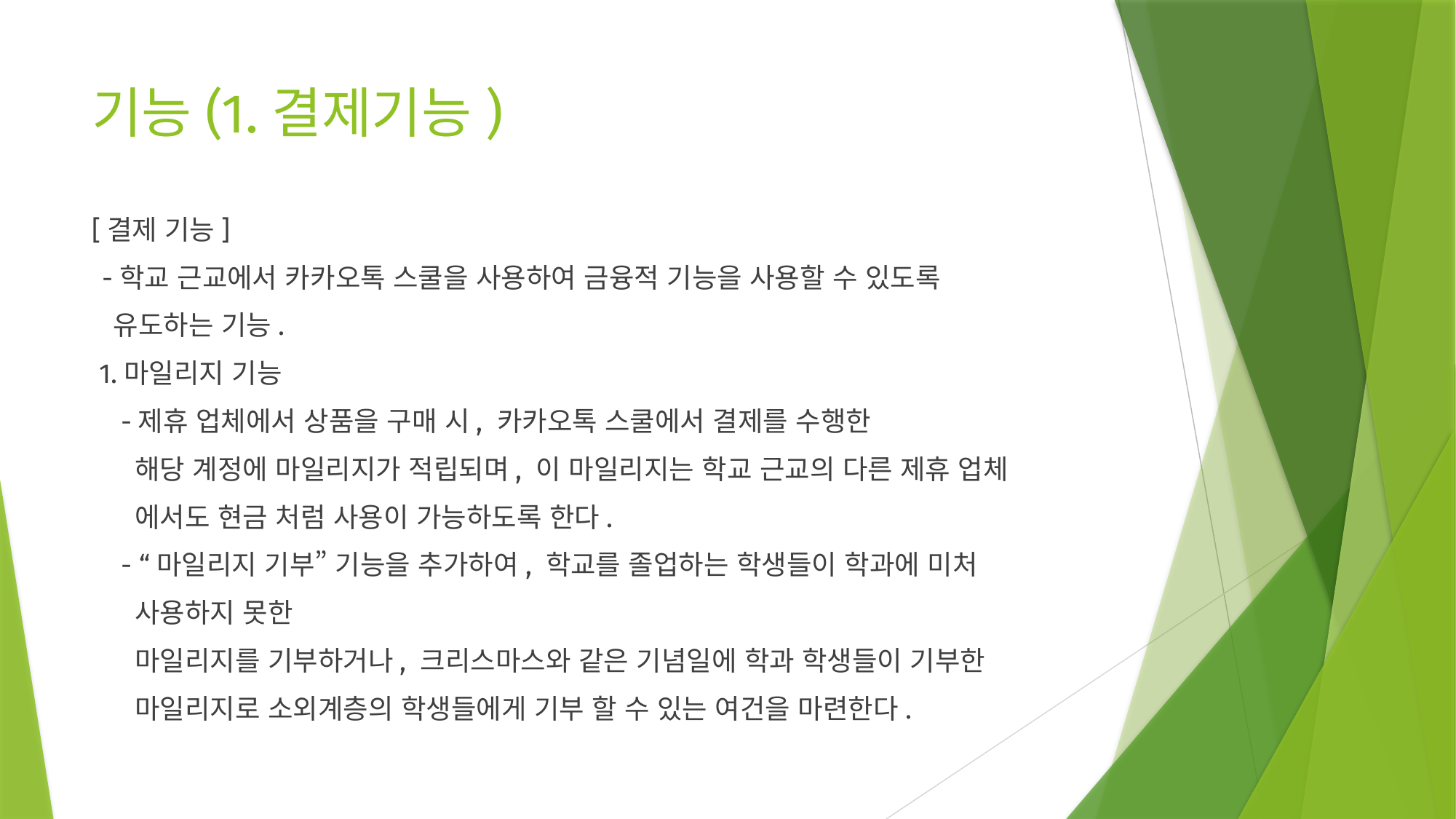

# 기능(1.결제기능)
[결제 기능]
-학교 근교에서 카카오톡 스쿨을 사용하여 금융적 기능을 사용할 수 있도록
유도하는 기능.
 1.마일리지 기능
    -제휴 업체에서 상품을 구매 시, 카카오톡 스쿨에서 결제를 수행한
해당 계정에 마일리지가 적립되며, 이 마일리지는 학교 근교의 다른 제휴 업체
에서도 현금 처럼 사용이 가능하도록 한다.
    - “마일리지 기부” 기능을 추가하여, 학교를 졸업하는 학생들이 학과에 미처
사용하지 못한
마일리지를 기부하거나, 크리스마스와 같은 기념일에 학과 학생들이 기부한
마일리지로 소외계층의 학생들에게 기부 할 수 있는 여건을 마련한다.